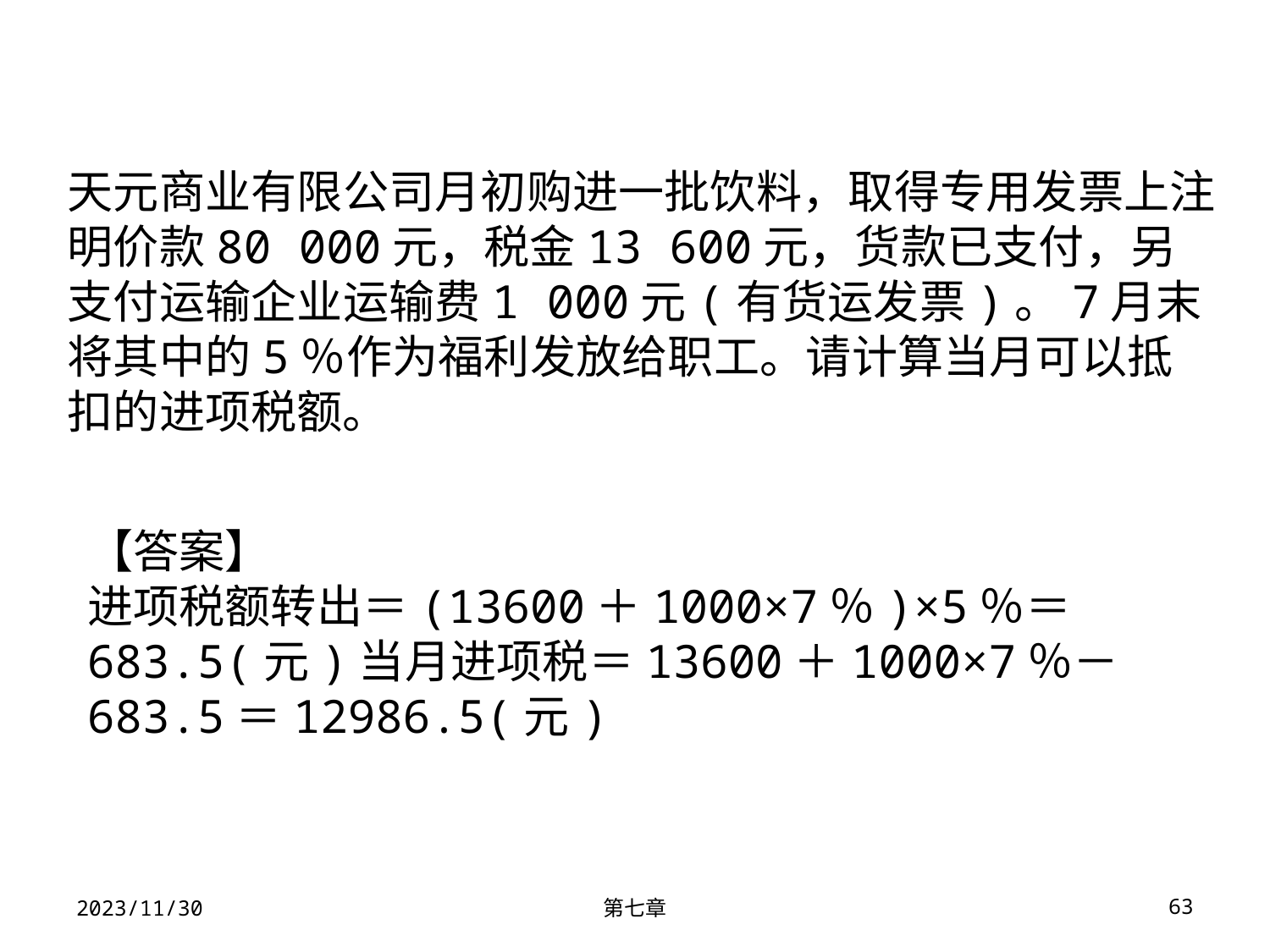

天元商业有限公司月初购进一批饮料，取得专用发票上注明价款80 000元，税金13 600元，货款已支付，另支付运输企业运输费1 000元(有货运发票)。7月末将其中的5％作为福利发放给职工。请计算当月可以抵扣的进项税额。
【答案】
进项税额转出＝(13600＋1000×7％)×5％＝683.5(元)当月进项税＝13600＋1000×7％－683.5＝12986.5(元)
2023/11/30
第七章
63